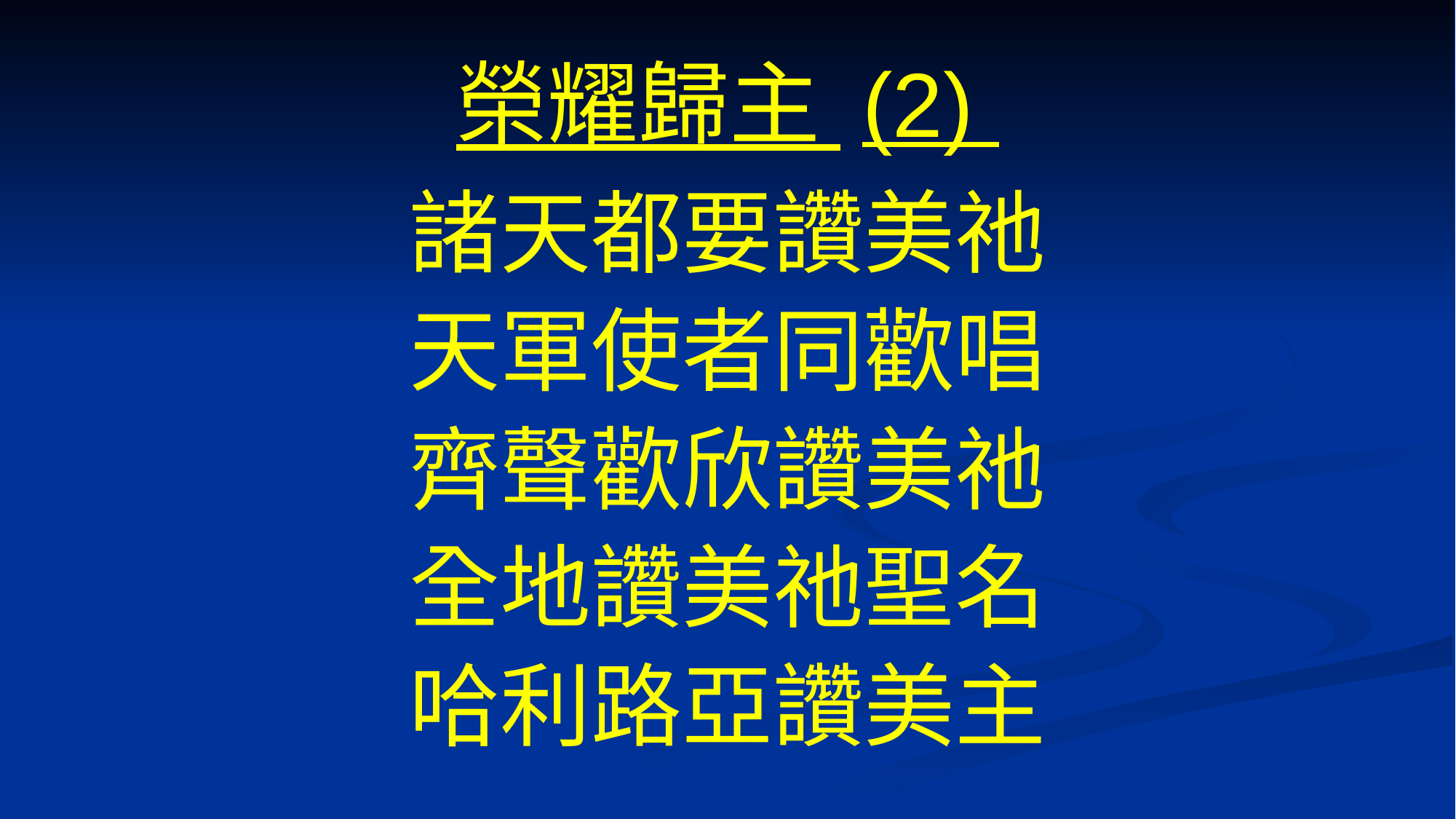

# 榮耀歸主 (2)
諸天都要讚美祂
天軍使者同歡唱
齊聲歡欣讚美祂
全地讚美祂聖名
哈利路亞讚美主